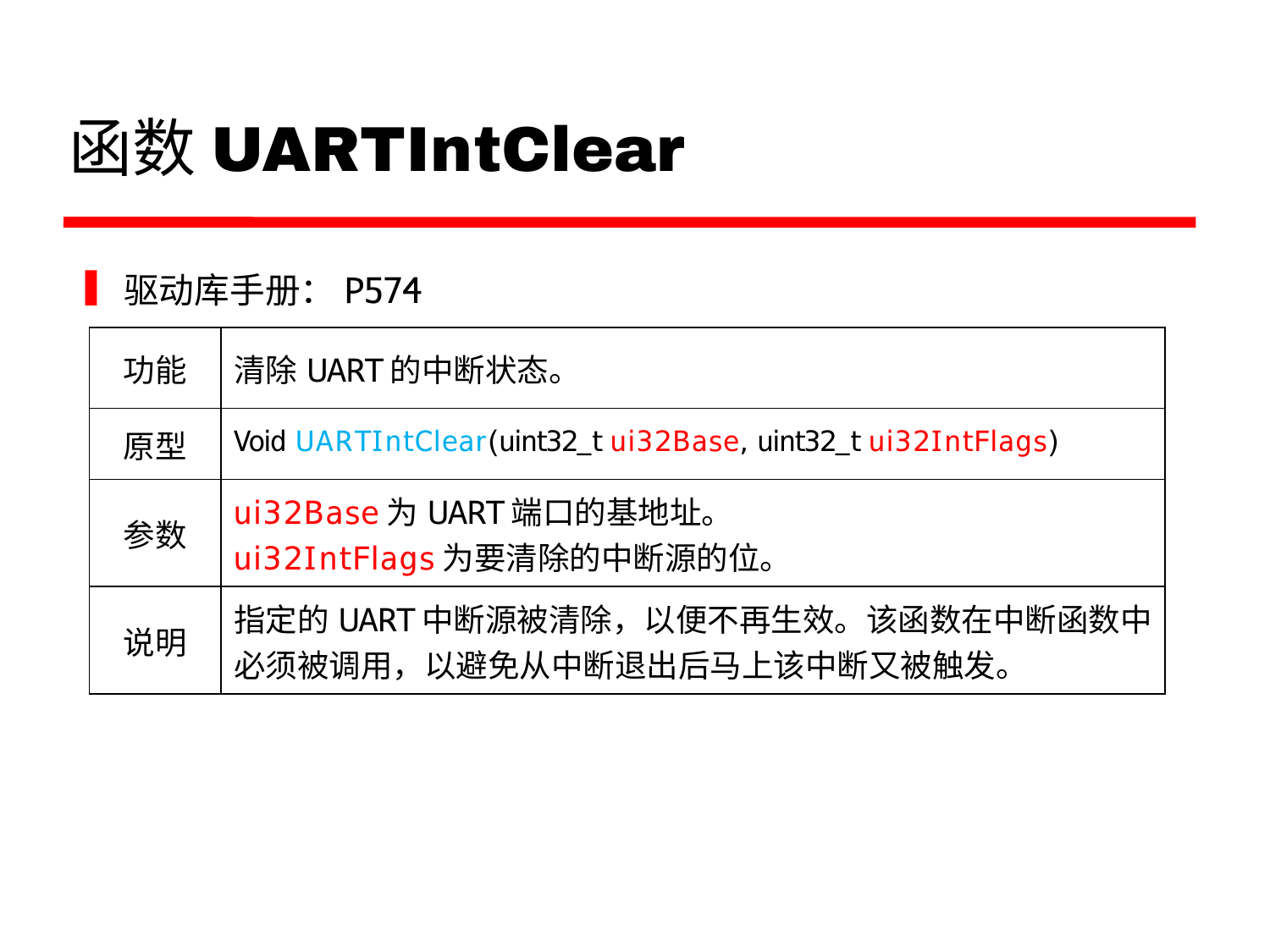

# 函数UARTIntClear
驱动库手册：P574
| 功能 | 清除UART的中断状态。 |
| --- | --- |
| 原型 | Void UARTIntClear(uint32\_t ui32Base, uint32\_t ui32IntFlags) |
| 参数 | ui32Base为UART端口的基地址。 ui32IntFlags为要清除的中断源的位。 |
| 说明 | 指定的UART中断源被清除，以便不再生效。该函数在中断函数中必须被调用，以避免从中断退出后马上该中断又被触发。 |